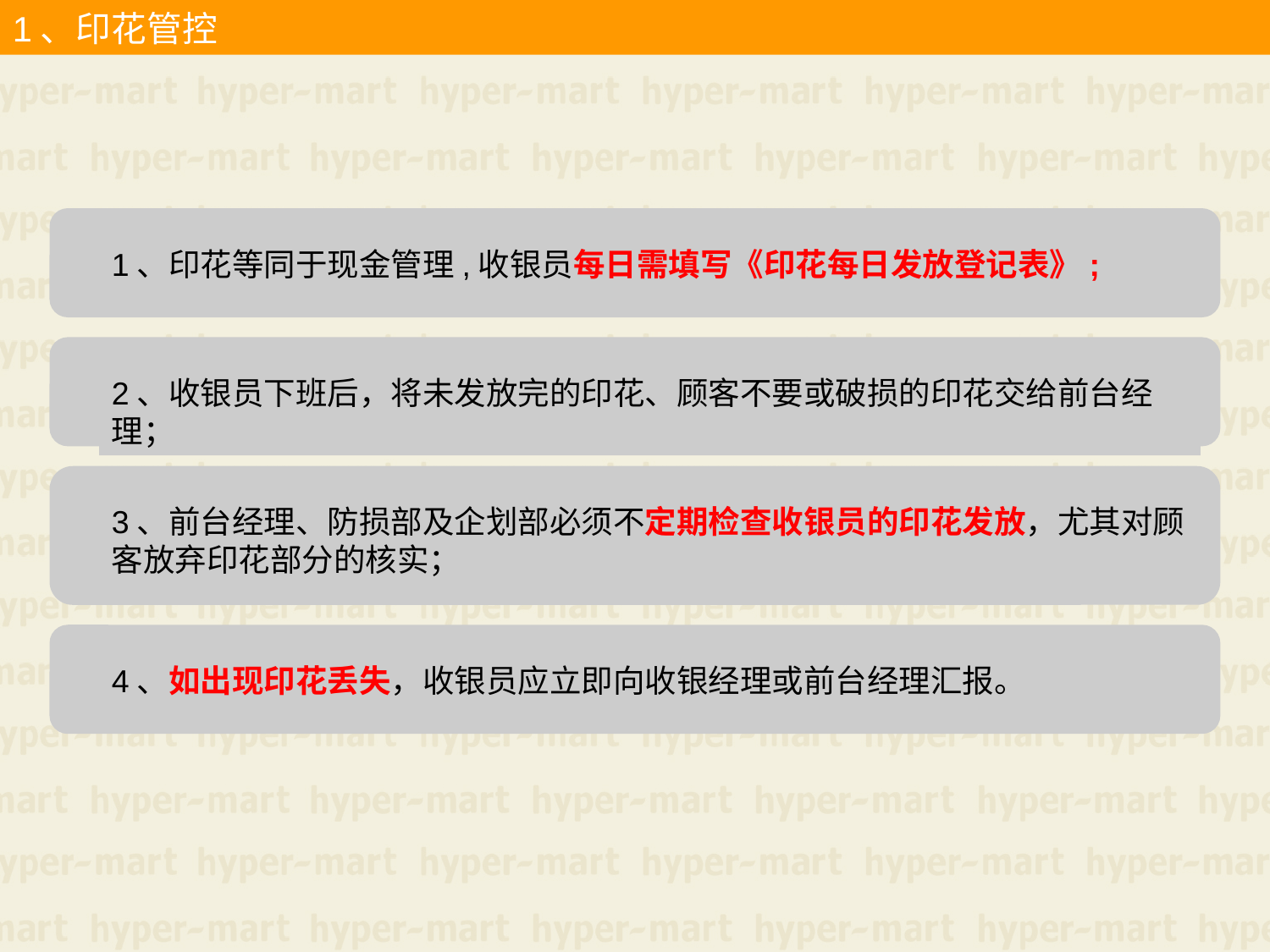

1、印花管控

1、印花等同于现金管理,收银员每日需填写《印花每日发放登记表》;

2、收银员下班后，将未发放完的印花、顾客不要或破损的印花交给前台经理；

3、前台经理、防损部及企划部必须不定期检查收银员的印花发放，尤其对顾客放弃印花部分的核实；

4、如出现印花丢失，收银员应立即向收银经理或前台经理汇报。